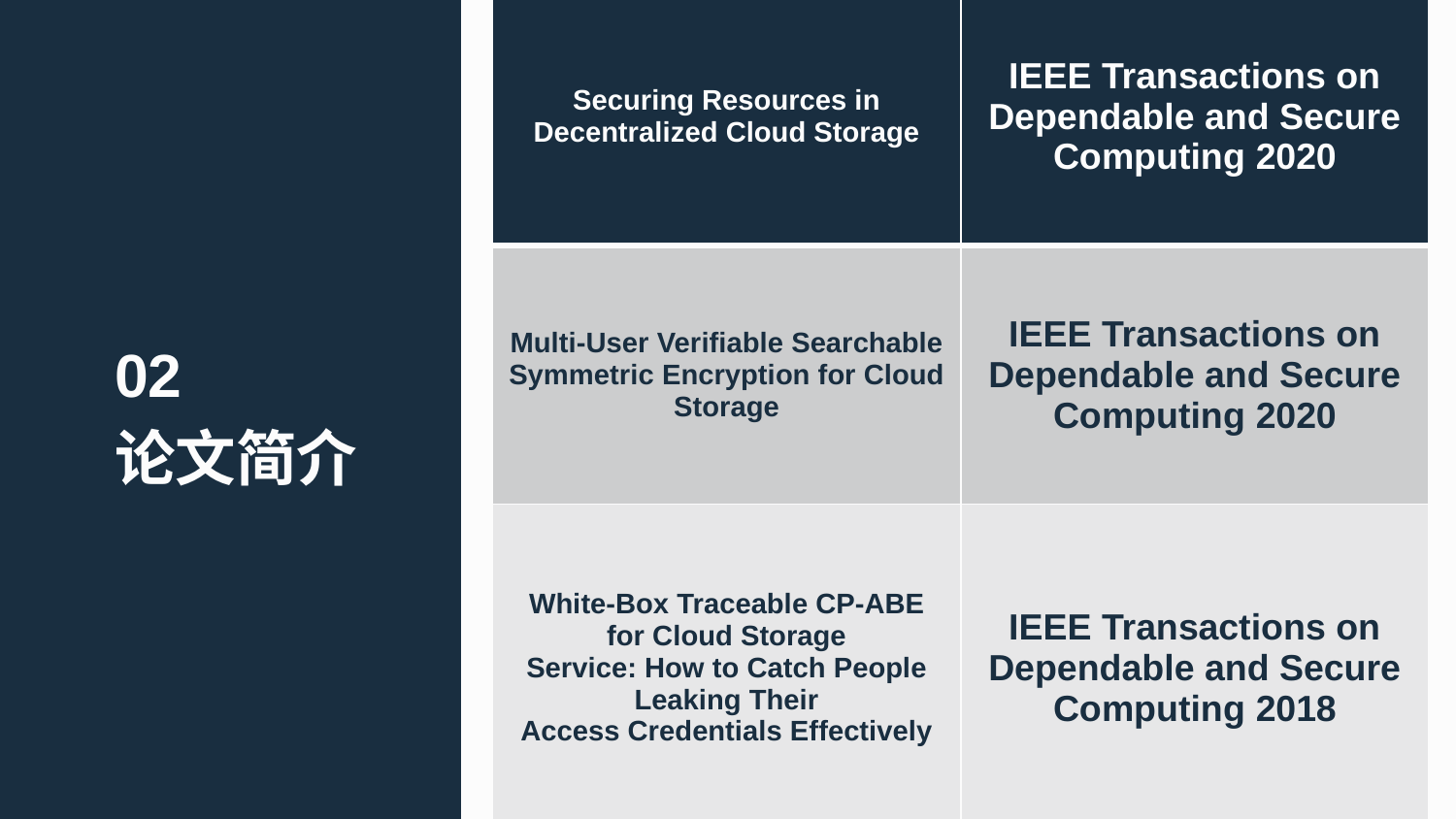

| Securing Resources in Decentralized Cloud Storage | IEEE Transactions on Dependable and Secure Computing 2020 |
| --- | --- |
| Multi-User Verifiable Searchable Symmetric Encryption for Cloud Storage | IEEE Transactions on Dependable and Secure Computing 2020 |
| White-Box Traceable CP-ABE for Cloud Storage Service: How to Catch People Leaking Their Access Credentials Effectively | IEEE Transactions on Dependable and Secure Computing 2018 |
# 02 论文简介